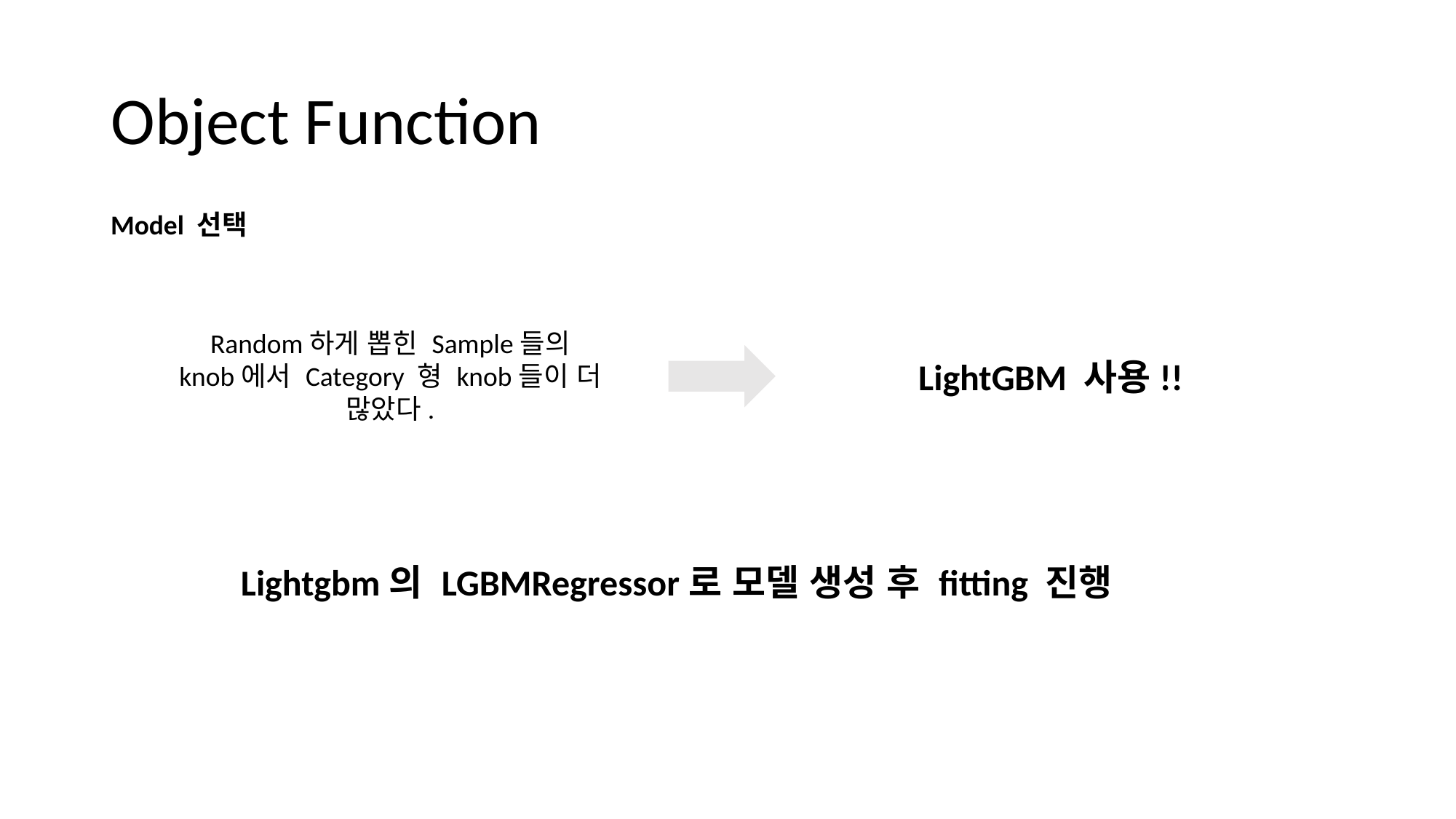

# Object Function
Model 선택
Random하게 뽑힌 Sample들의 knob에서 Category 형 knob들이 더 많았다.

LightGBM 사용!!
Lightgbm의 LGBMRegressor로 모델 생성 후 fitting 진행